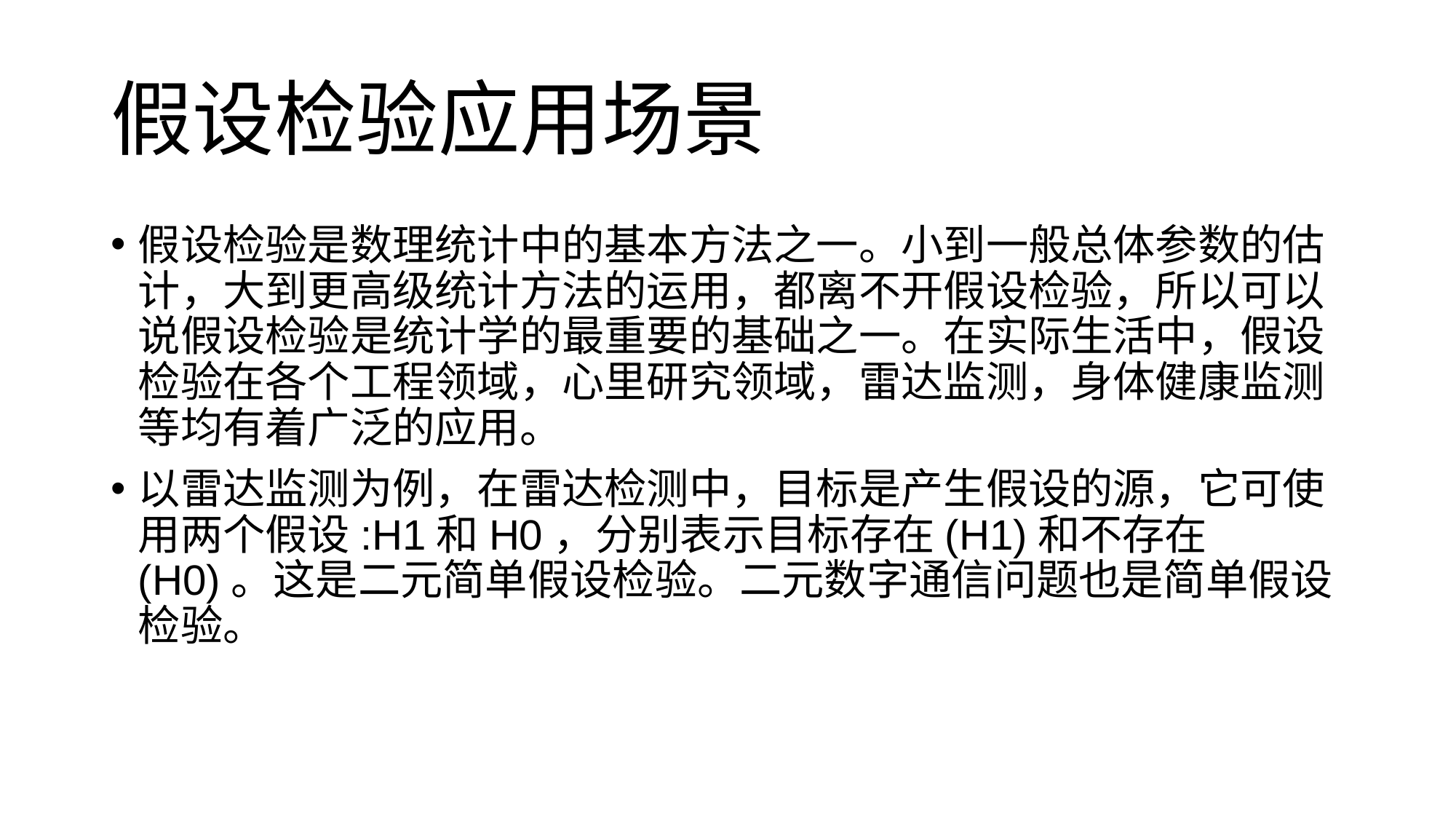

# 假设检验应用场景
假设检验是数理统计中的基本方法之一。小到一般总体参数的估计，大到更高级统计方法的运用，都离不开假设检验，所以可以说假设检验是统计学的最重要的基础之一。在实际生活中，假设检验在各个工程领域，心里研究领域，雷达监测，身体健康监测等均有着广泛的应用。
以雷达监测为例，在雷达检测中，目标是产生假设的源，它可使用两个假设:H1和H0，分别表示目标存在(H1)和不存在(H0)。这是二元简单假设检验。二元数字通信问题也是简单假设检验。